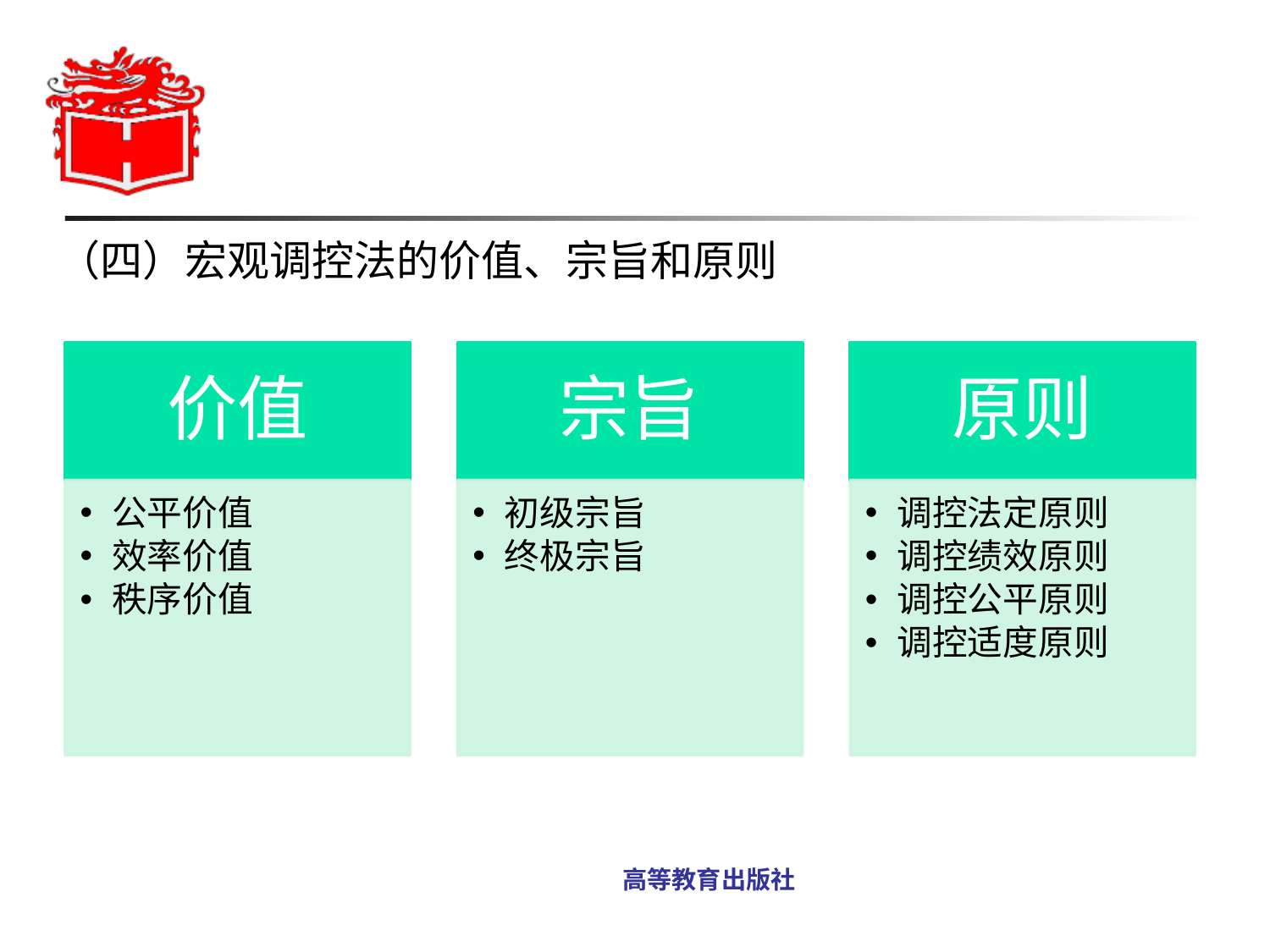

（四）宏观调控法的价值、宗旨和原则

价值
公平价值
效率价值
秩序价值
宗旨
初级宗旨
终极宗旨
原则
调控法定原则
调控绩效原则
调控公平原则
调控适度原则

高等教育出版社